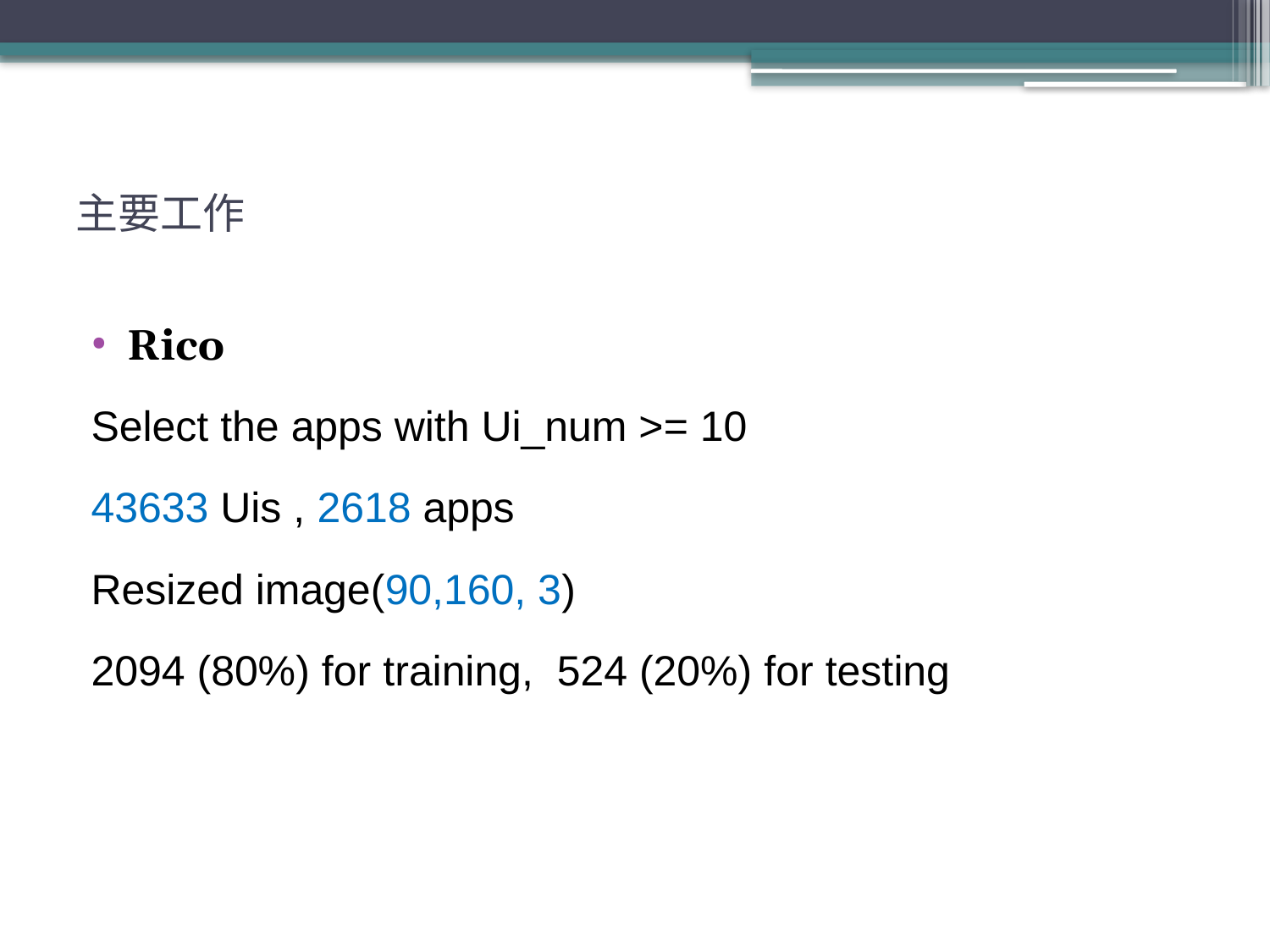

# 主要工作
Rico
Select the apps with Ui_num >= 10
43633 Uis , 2618 apps
Resized image(90,160, 3)
2094 (80%) for training,  524 (20%) for testing